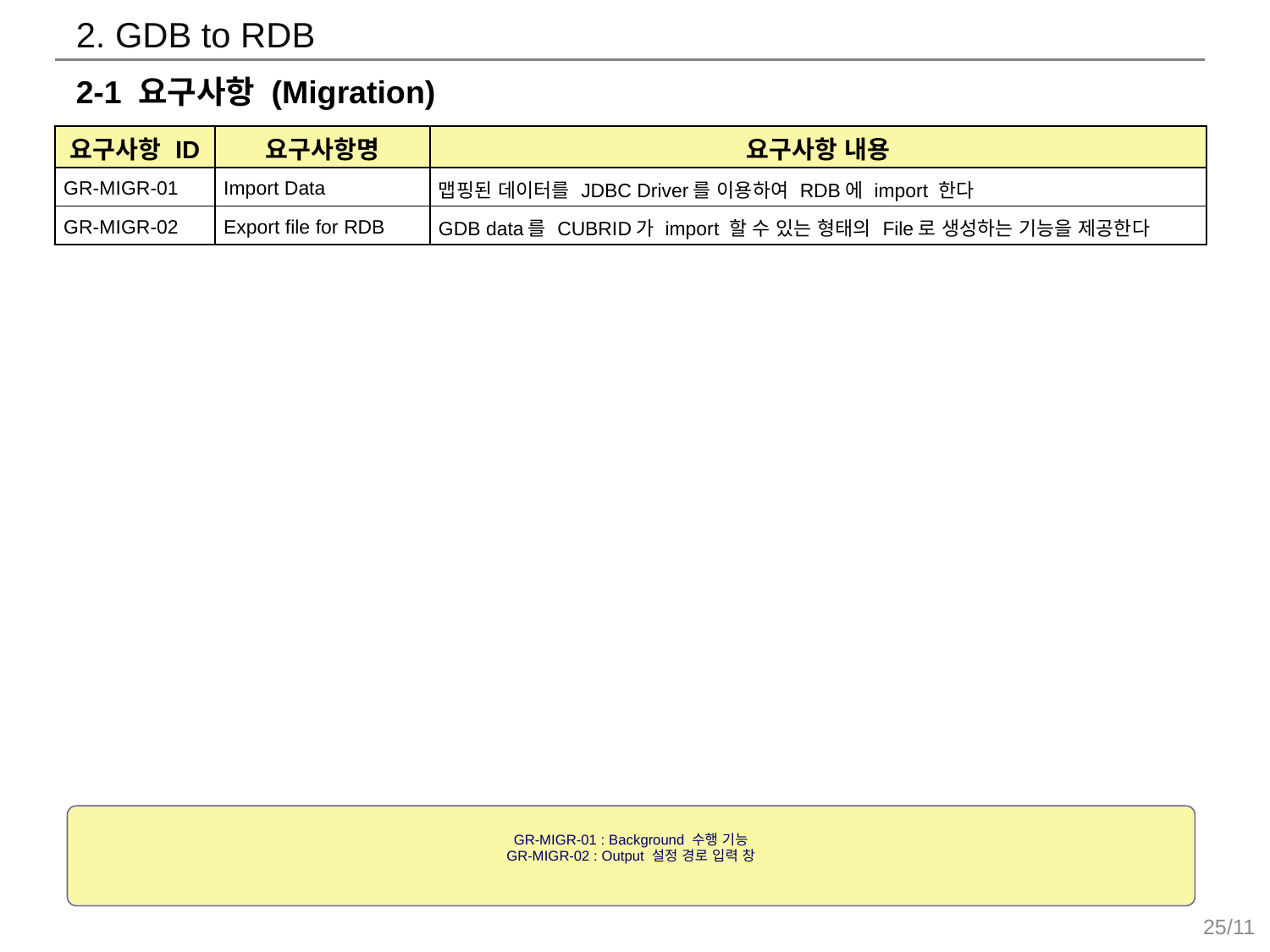

# 2. GDB to RDB
2-1 요구사항 (Migration)
| 요구사항 ID | 요구사항명 | 요구사항 내용 |
| --- | --- | --- |
| GR-MIGR-01 | Import Data | 맵핑된 데이터를 JDBC Driver를 이용하여 RDB에 import 한다 |
| GR-MIGR-02 | Export file for RDB | GDB data를 CUBRID가 import 할 수 있는 형태의 File로 생성하는 기능을 제공한다 |
GR-MIGR-01 : Background 수행 기능
GR-MIGR-02 : Output 설정 경로 입력 창

25/11